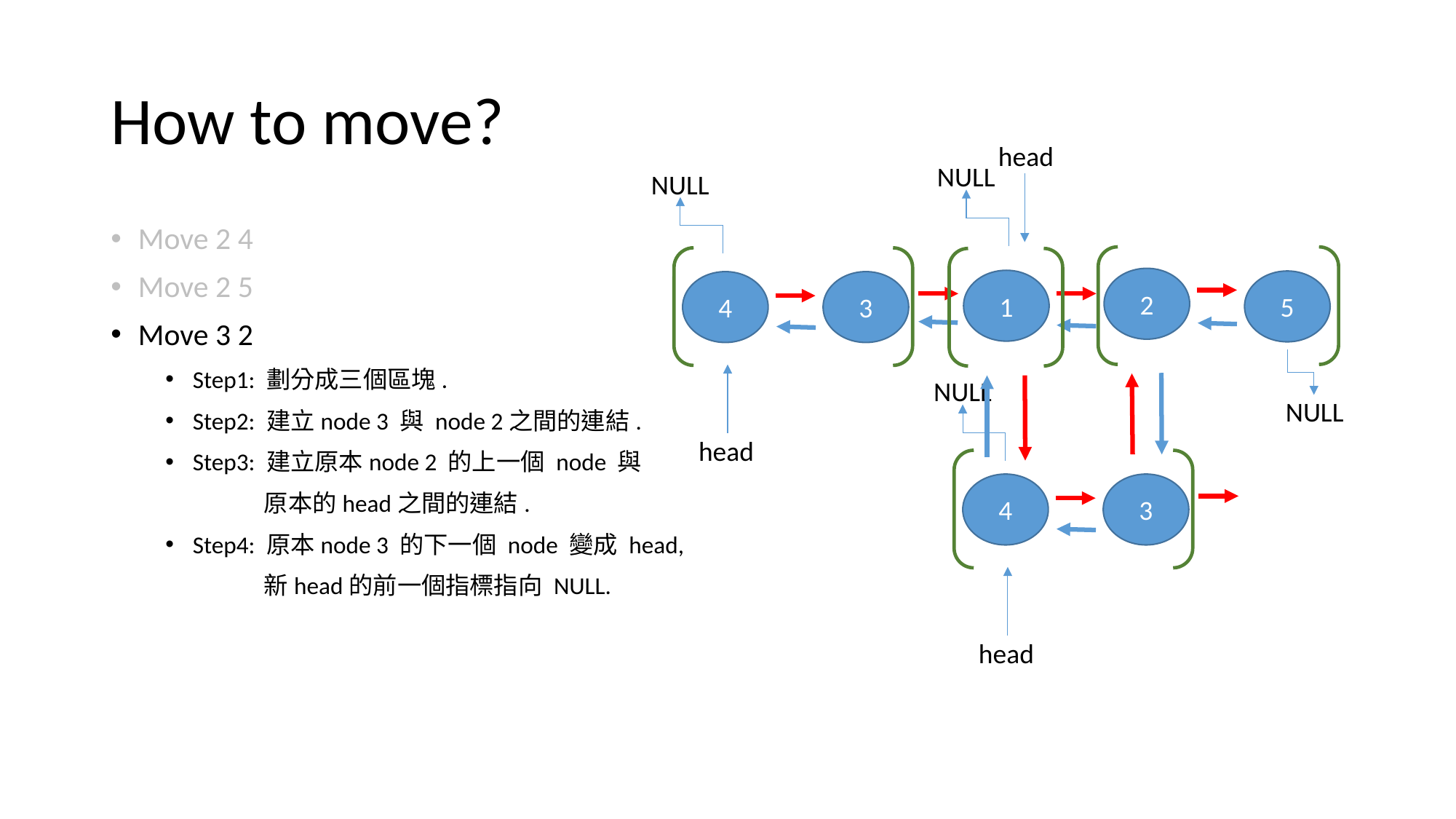

# How to move?
head
NULL
NULL
Move 2 4
Move 2 5
Move 3 2
Step1: 劃分成三個區塊.
Step2: 建立node 3 與 node 2之間的連結.
Step3: 建立原本node 2 的上一個 node 與
                 原本的head之間的連結.
Step4: 原本node 3 的下一個 node 變成 head,
                 新head的前一個指標指向 NULL.

2
1
5
4
3
NULL
NULL
head

4
3
head